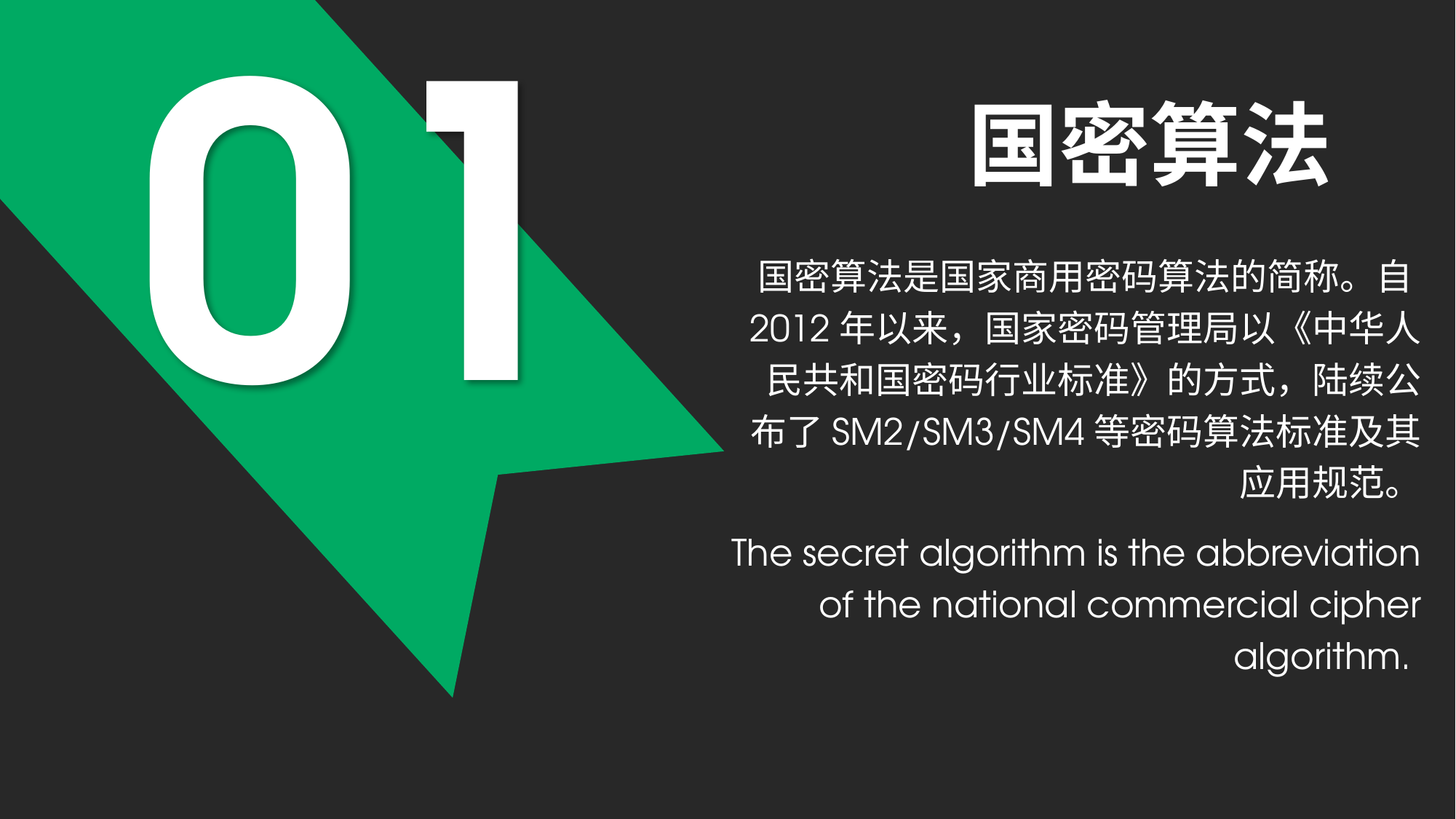

01

国密算法
国密算法是国家商用密码算法的简称。自2012年以来，国家密码管理局以《中华人民共和国密码行业标准》的方式，陆续公布了SM2/SM3/SM4等密码算法标准及其应用规范。
The secret algorithm is the abbreviation of the national commercial cipher algorithm.